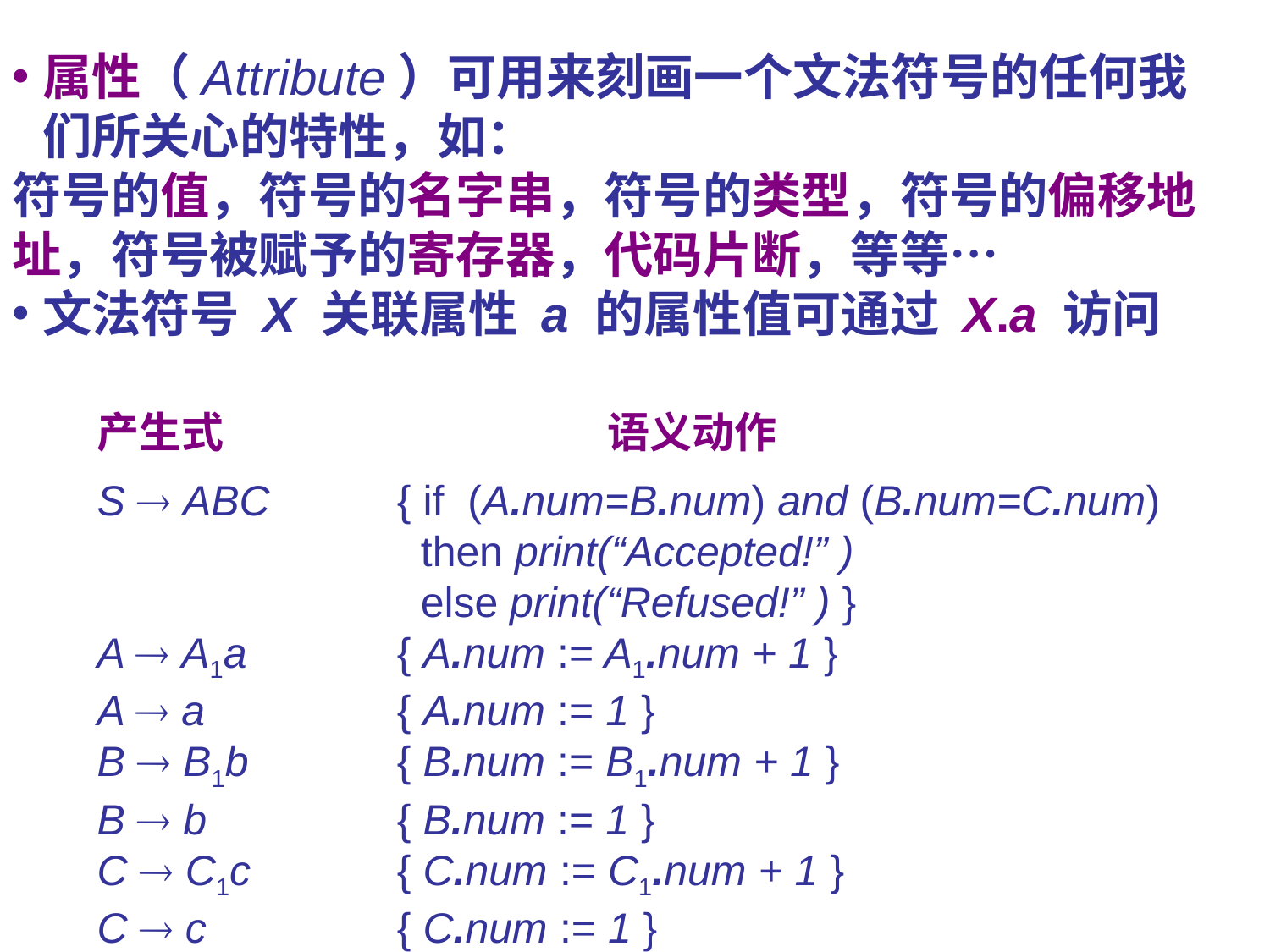

属性（Attribute）可用来刻画一个文法符号的任何我们所关心的特性，如：
符号的值，符号的名字串，符号的类型，符号的偏移地址，符号被赋予的寄存器，代码片断，等等…
文法符号 X 关联属性 a 的属性值可通过 X.a 访问
产生式

S → ABC

A → A1a
A → a
B → B1b
B → b
C → C1c
C → c
                     语义动作

{ if  (A.num=B.num) and (B.num=C.num)
  then print(“Accepted!” )
  else print(“Refused!” ) }
{ A.num := A1.num + 1 }
{ A.num := 1 }
{ B.num := B1.num + 1 }
{ B.num := 1 }
{ C.num := C1.num + 1 }
{ C.num := 1 }